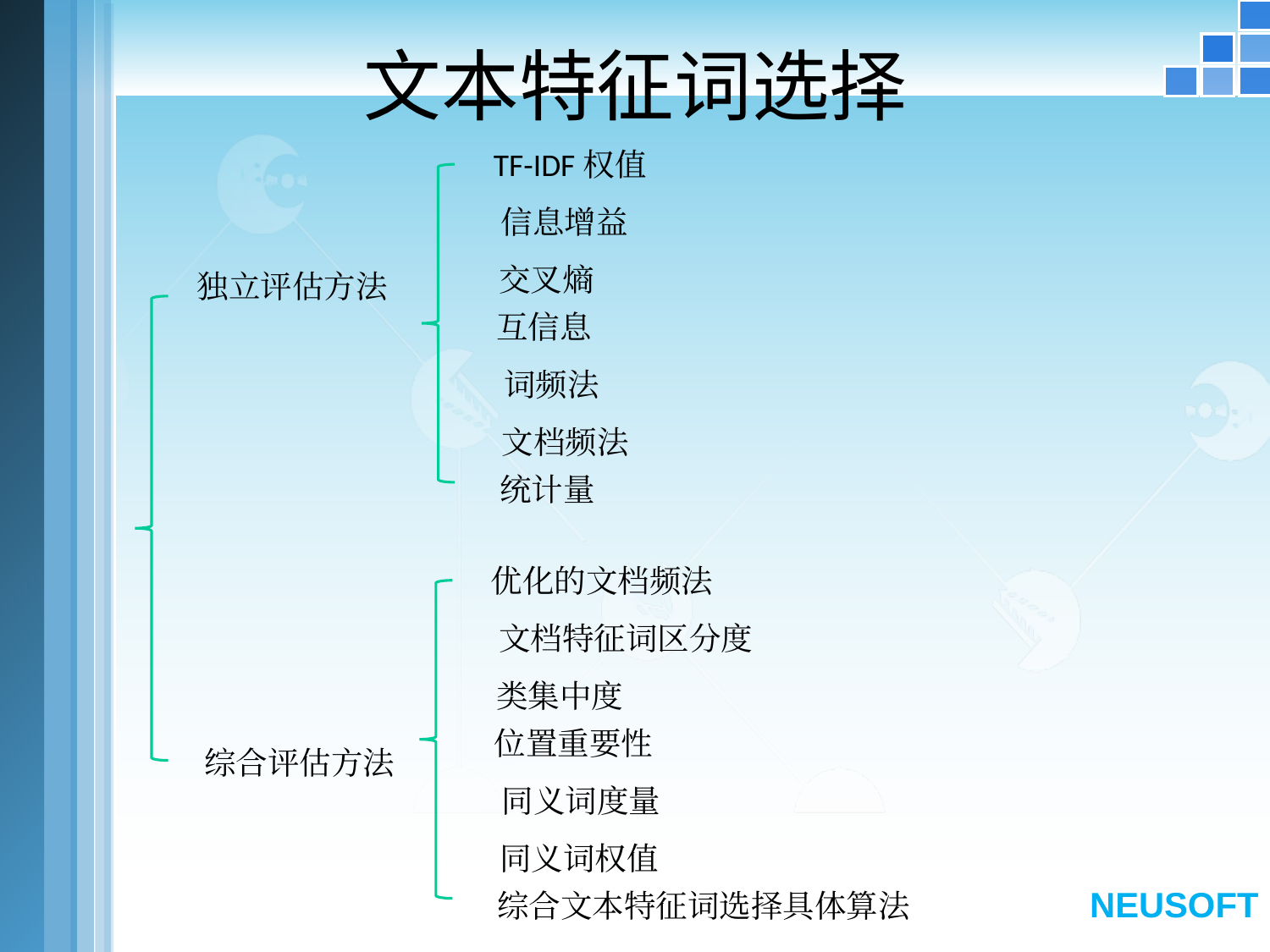

# 文本特征词选择
TF-IDF权值

信息增益
交叉熵
独立评估方法

互信息
词频法
文档频法
统计量
优化的文档频法

文档特征词区分度
类集中度
位置重要性
综合评估方法
同义词度量
同义词权值
综合文本特征词选择具体算法